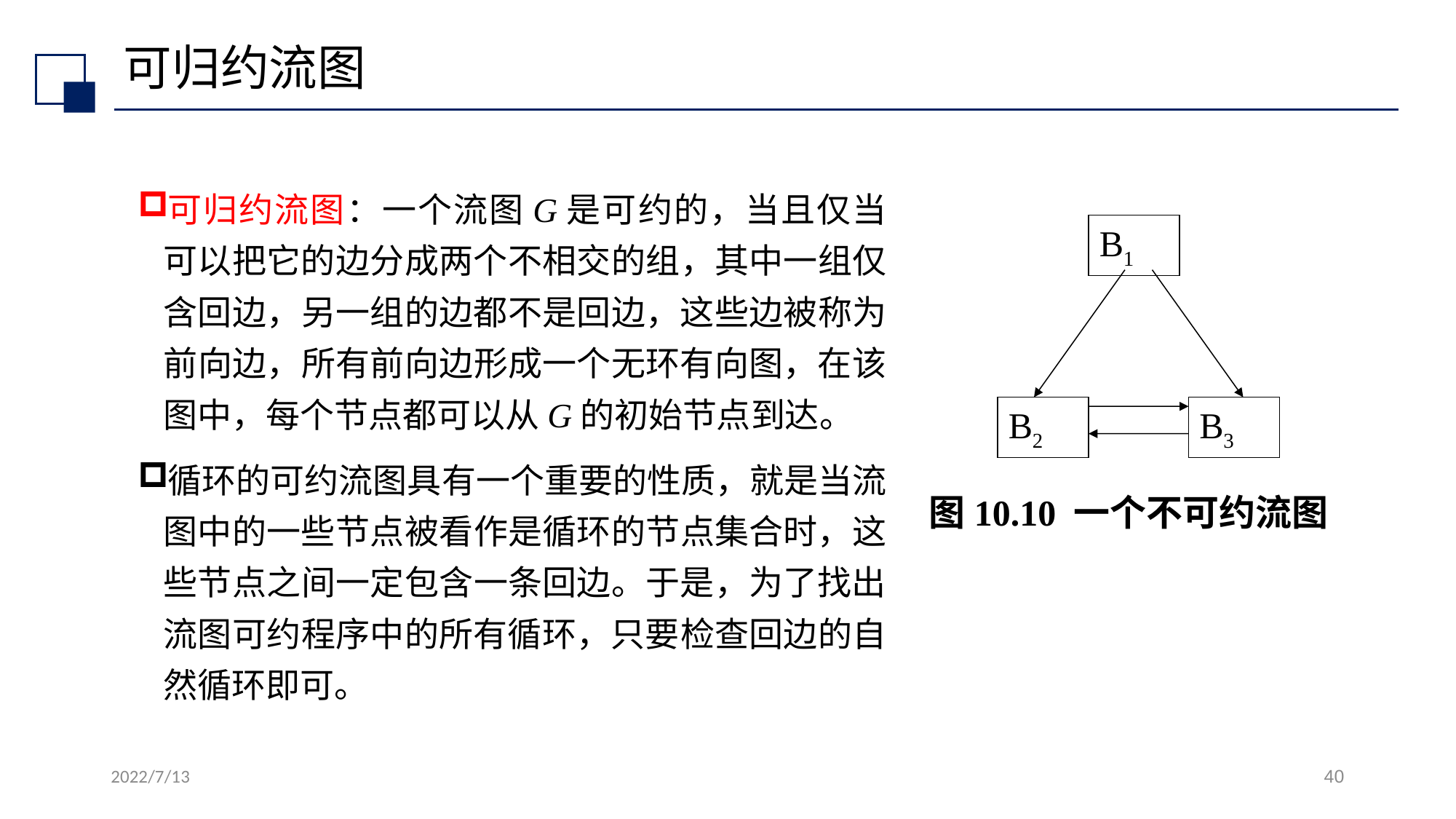

# 可归约流图
可归约流图：一个流图G是可约的，当且仅当可以把它的边分成两个不相交的组，其中一组仅含回边，另一组的边都不是回边，这些边被称为前向边，所有前向边形成一个无环有向图，在该图中，每个节点都可以从G的初始节点到达。
循环的可约流图具有一个重要的性质，就是当流图中的一些节点被看作是循环的节点集合时，这些节点之间一定包含一条回边。于是，为了找出流图可约程序中的所有循环，只要检查回边的自然循环即可。
B1

B2
B3

图10.10 一个不可约流图
2022/7/13
40